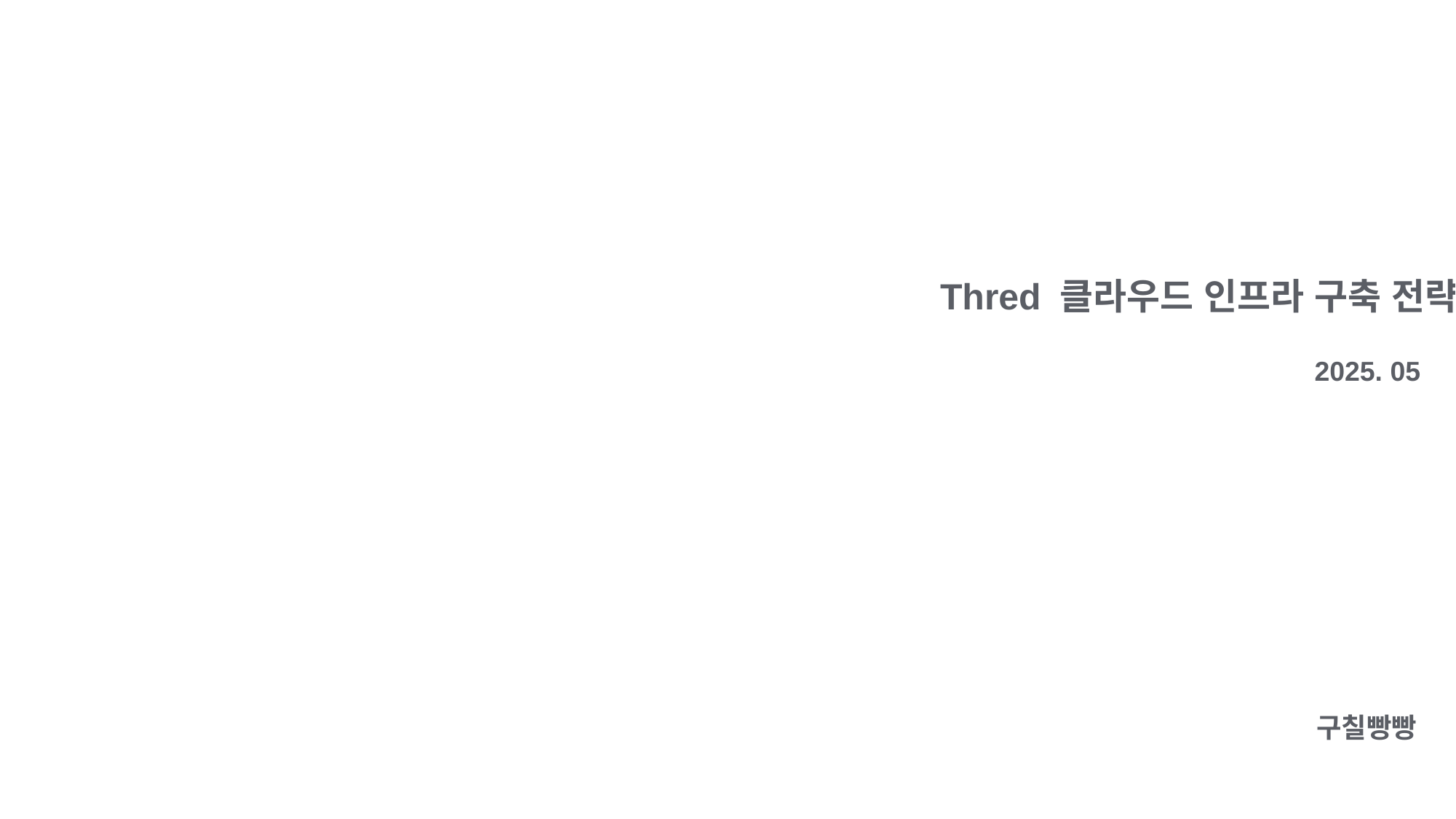

Thred 클라우드 인프라 구축 전략
2025. 05
구칠빵빵